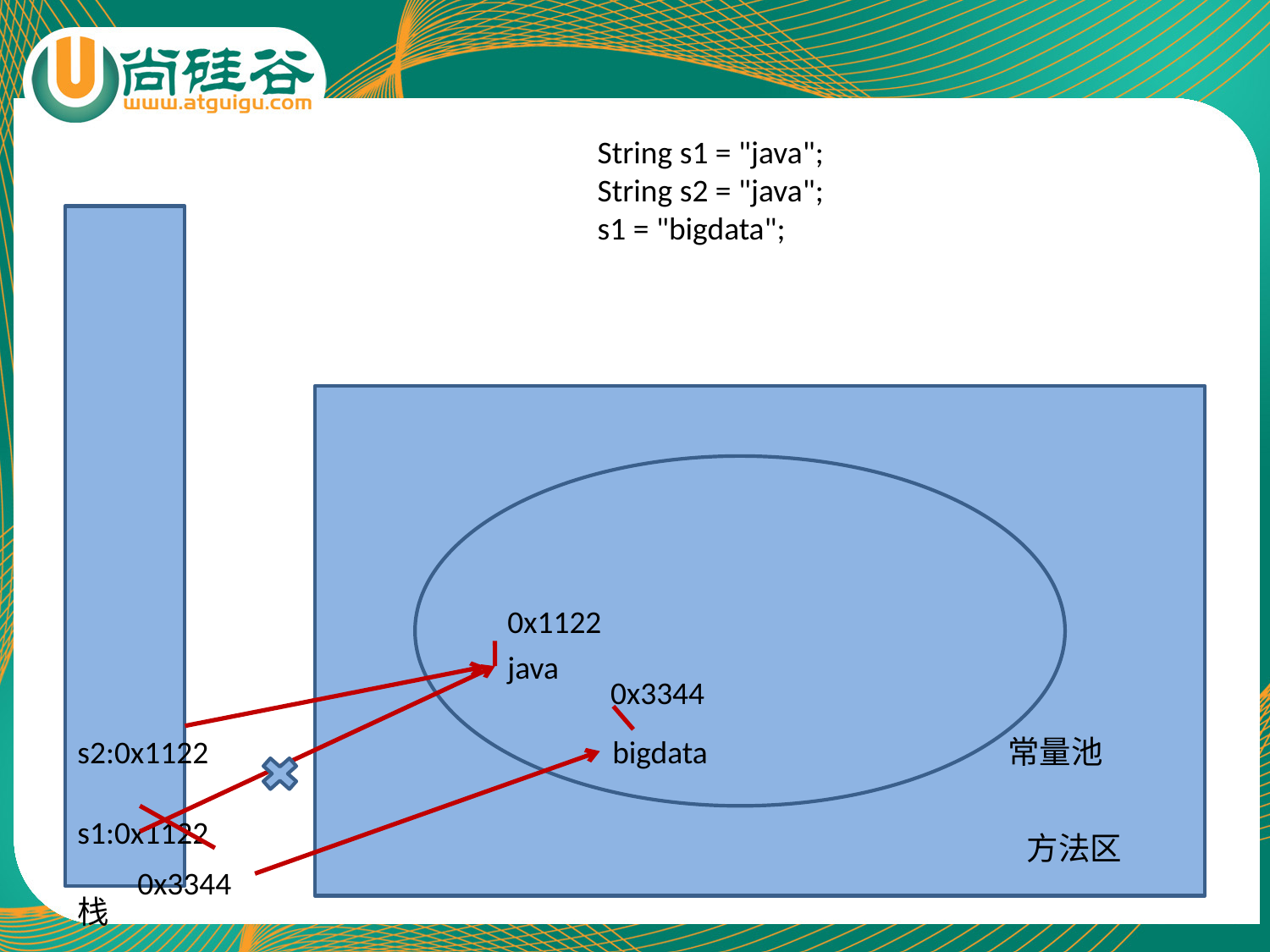

String s1 = "java";
String s2 = "java";
s1 = "bigdata";

0x1122
java
0x3344
s2:0x1122
bigdata
常量池

s1:0x1122
方法区
0x3344
栈